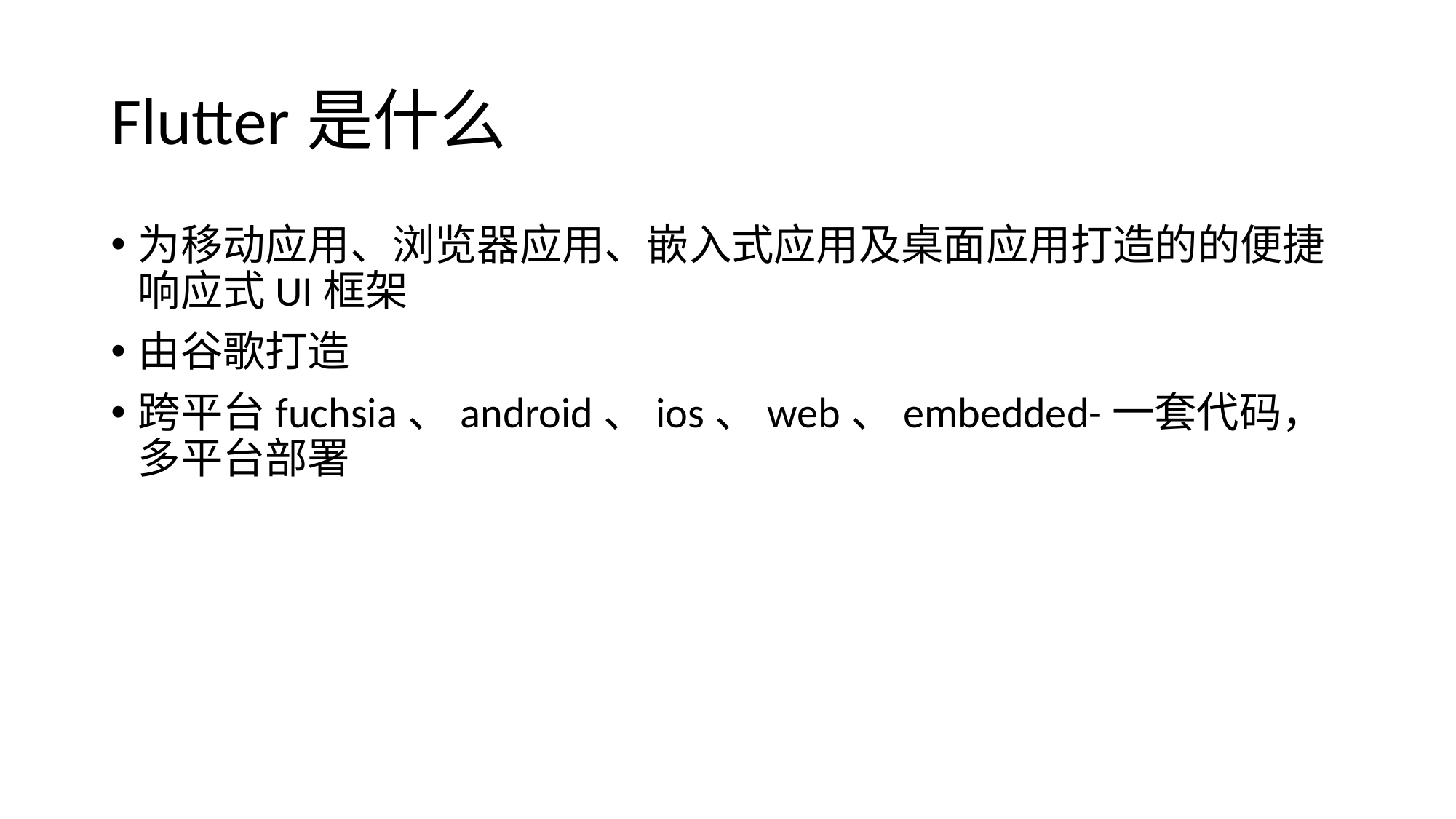

# Flutter是什么
为移动应用、浏览器应用、嵌入式应用及桌面应用打造的的便捷响应式UI框架
由谷歌打造
跨平台fuchsia、android、ios、web、embedded-一套代码，多平台部署